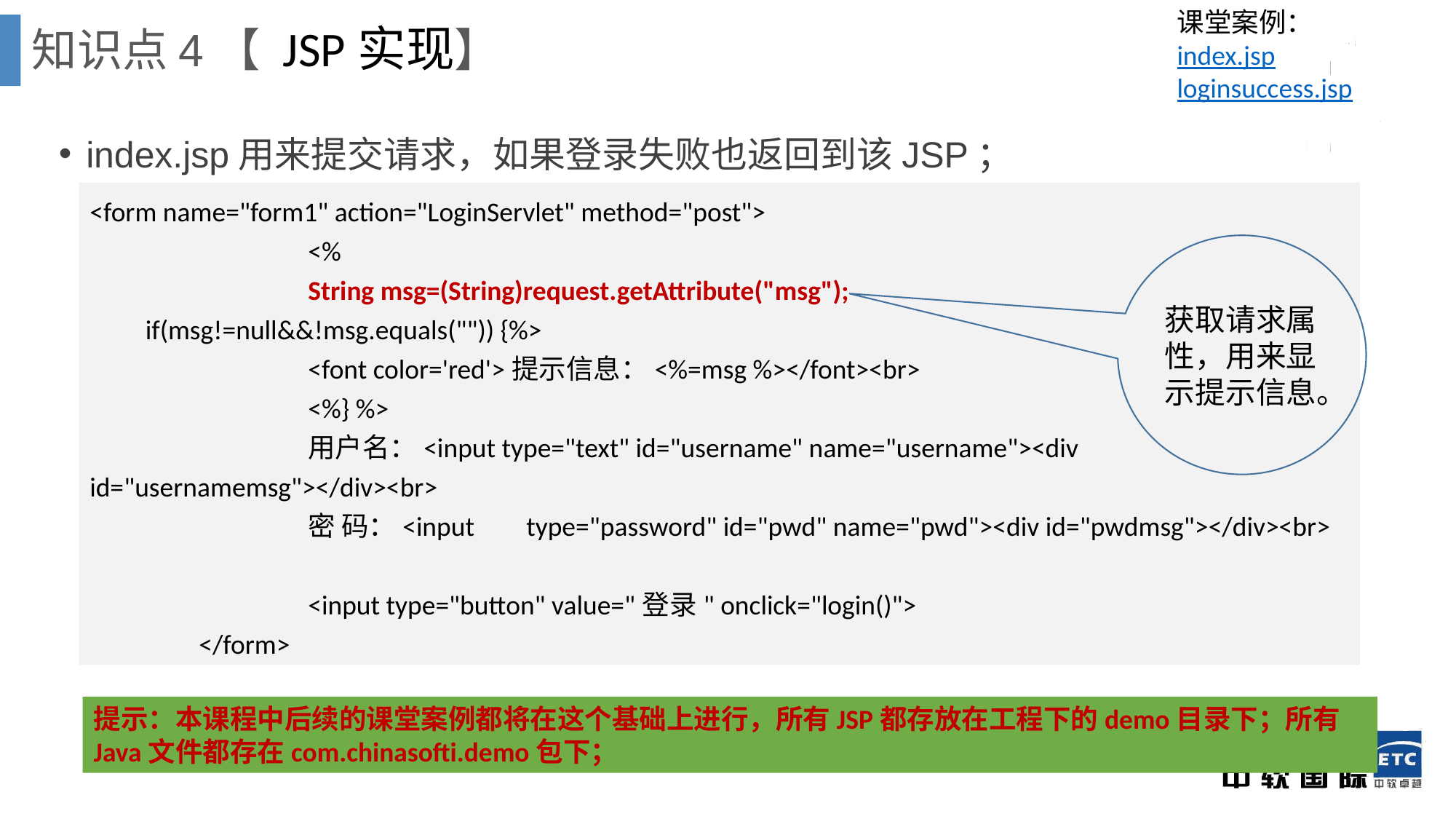

课堂案例：index.jsp
loginsuccess.jsp
知识点4【 JSP实现】
index.jsp用来提交请求，如果登录失败也返回到该JSP；
<form name="form1" action="LoginServlet" method="post">
		<%
		String msg=(String)request.getAttribute("msg");
         if(msg!=null&&!msg.equals("")) {%>
		<font color='red'>提示信息：<%=msg %></font><br>
		<%} %>
		用户名：<input type="text" id="username" name="username"><div id="usernamemsg"></div><br>
		密 码：<input	type="password" id="pwd" name="pwd"><div id="pwdmsg"></div><br>

		<input type="button" value="登录" onclick="login()">
	</form>
获取请求属性，用来显示提示信息。
提示：本课程中后续的课堂案例都将在这个基础上进行，所有JSP都存放在工程下的demo目录下；所有Java文件都存在com.chinasofti.demo包下；